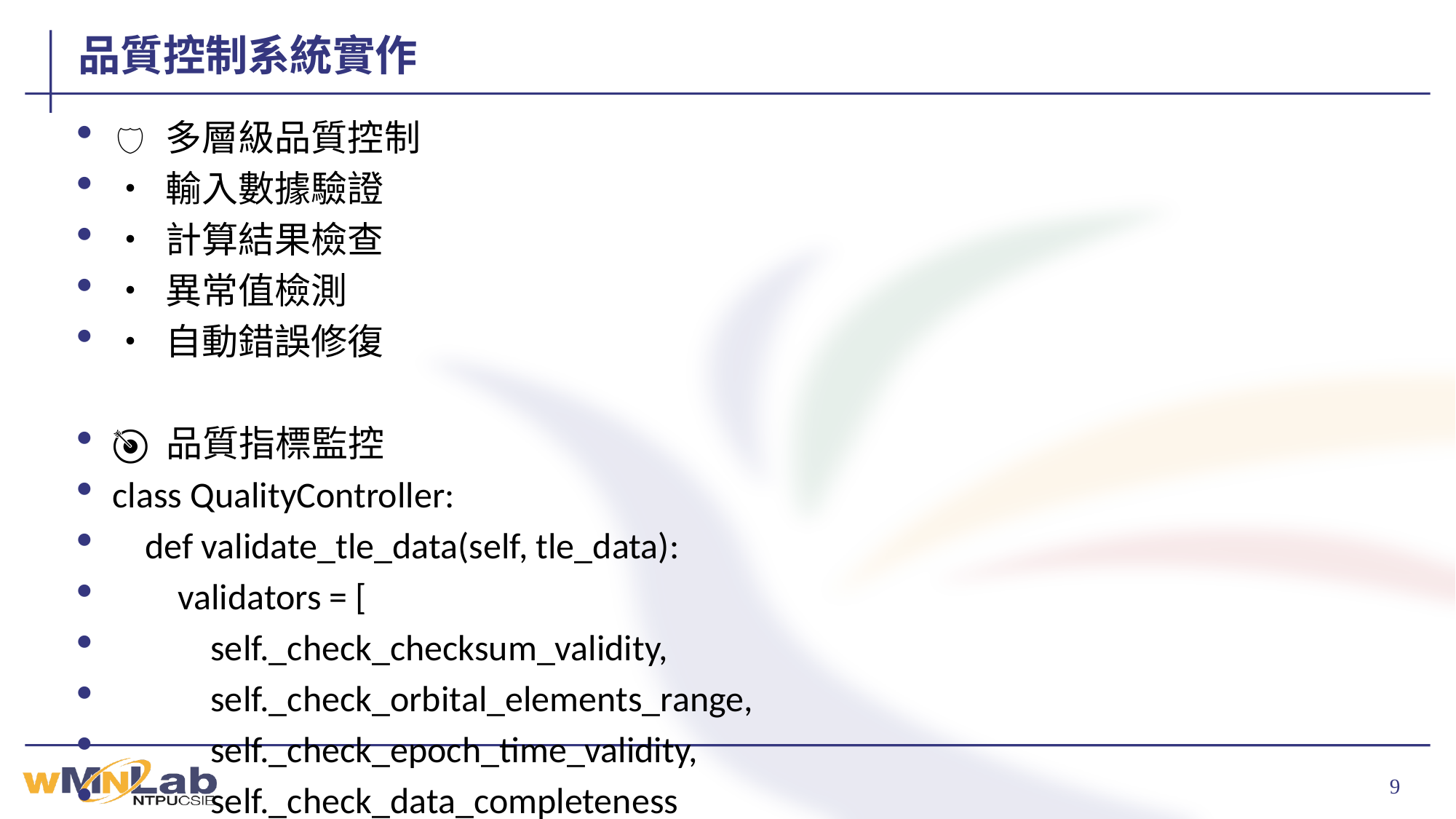

# 品質控制系統實作
🛡️ 多層級品質控制
• 輸入數據驗證
• 計算結果檢查
• 異常值檢測
• 自動錯誤修復

🎯 品質指標監控
class QualityController:
    def validate_tle_data(self, tle_data):
        validators = [
            self._check_checksum_validity,
            self._check_orbital_elements_range,
            self._check_epoch_time_validity,
            self._check_data_completeness
        ]

        for validator in validators:
            if not validator(tle_data):
                raise TLEValidationError(f"TLE驗證失敗: {validator.__name__}")

    def validate_calculation_results(self, results):
        # 結果合理性檢查
        if not self._check_position_range(results.position):
            self.logger.warning("衛星位置超出合理範圍")

        if not self._check_elevation_range(results.elevation):
            return None  # 濾除無效結果

        return results